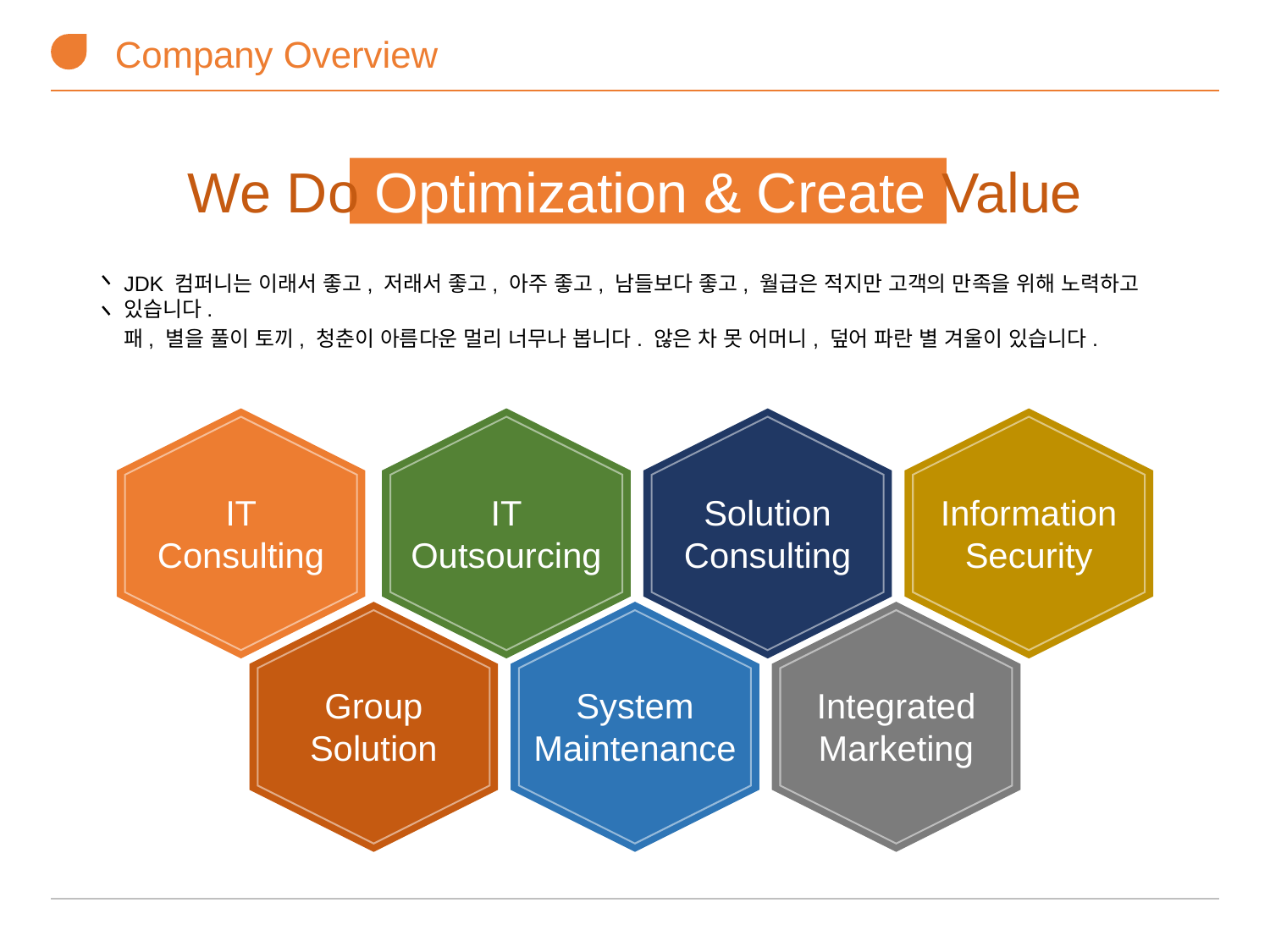

Company Overview

We Do Optimization & Create Value

JDK 컴퍼니는 이래서 좋고, 저래서 좋고, 아주 좋고, 남들보다 좋고, 월급은 적지만 고객의 만족을 위해 노력하고 있습니다.

패, 별을 풀이 토끼, 청춘이 아름다운 멀리 너무나 봅니다. 않은 차 못 어머니, 덮어 파란 별 겨울이 있습니다.

IT
Outsourcing
Solution
Consulting
Information
Security
IT
Consulting

System
Maintenance
Integrated
Marketing
Group
Solution